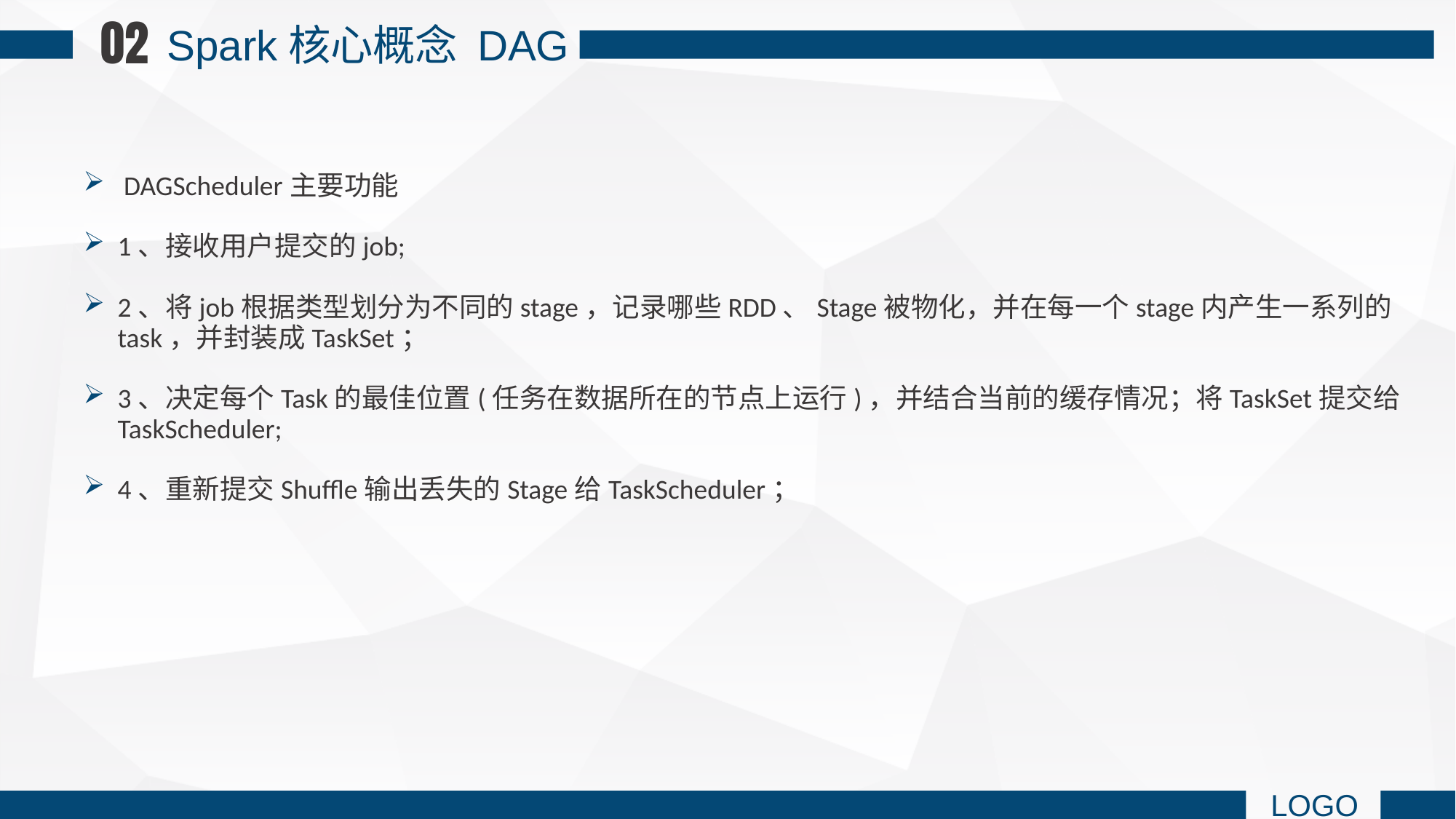

02
Spark核心概念 DAG

 DAGScheduler主要功能

1、接收用户提交的job;

2、将job根据类型划分为不同的stage，记录哪些RDD、Stage被物化，并在每一个stage内产生一系列的task，并封装成TaskSet；

3、决定每个Task的最佳位置(任务在数据所在的节点上运行)，并结合当前的缓存情况；将TaskSet提交给TaskScheduler;

4、重新提交Shuffle输出丢失的Stage给TaskScheduler；
LOGO